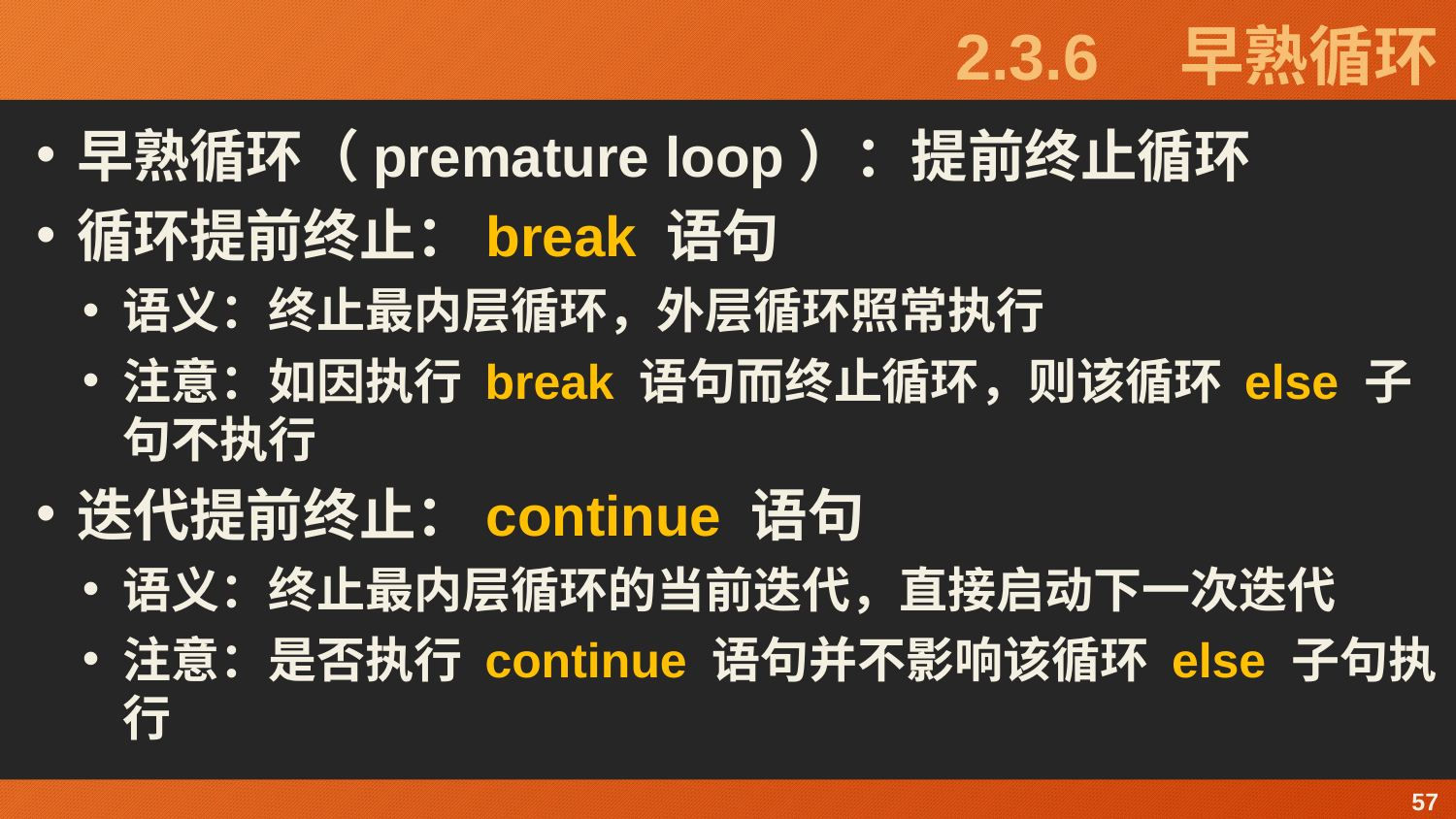

# 2.3.6　早熟循环
早熟循环（premature loop）：提前终止循环
循环提前终止：break 语句
语义：终止最内层循环，外层循环照常执行
注意：如因执行 break 语句而终止循环，则该循环 else 子句不执行
迭代提前终止：continue 语句
语义：终止最内层循环的当前迭代，直接启动下一次迭代
注意：是否执行 continue 语句并不影响该循环 else 子句执行
57